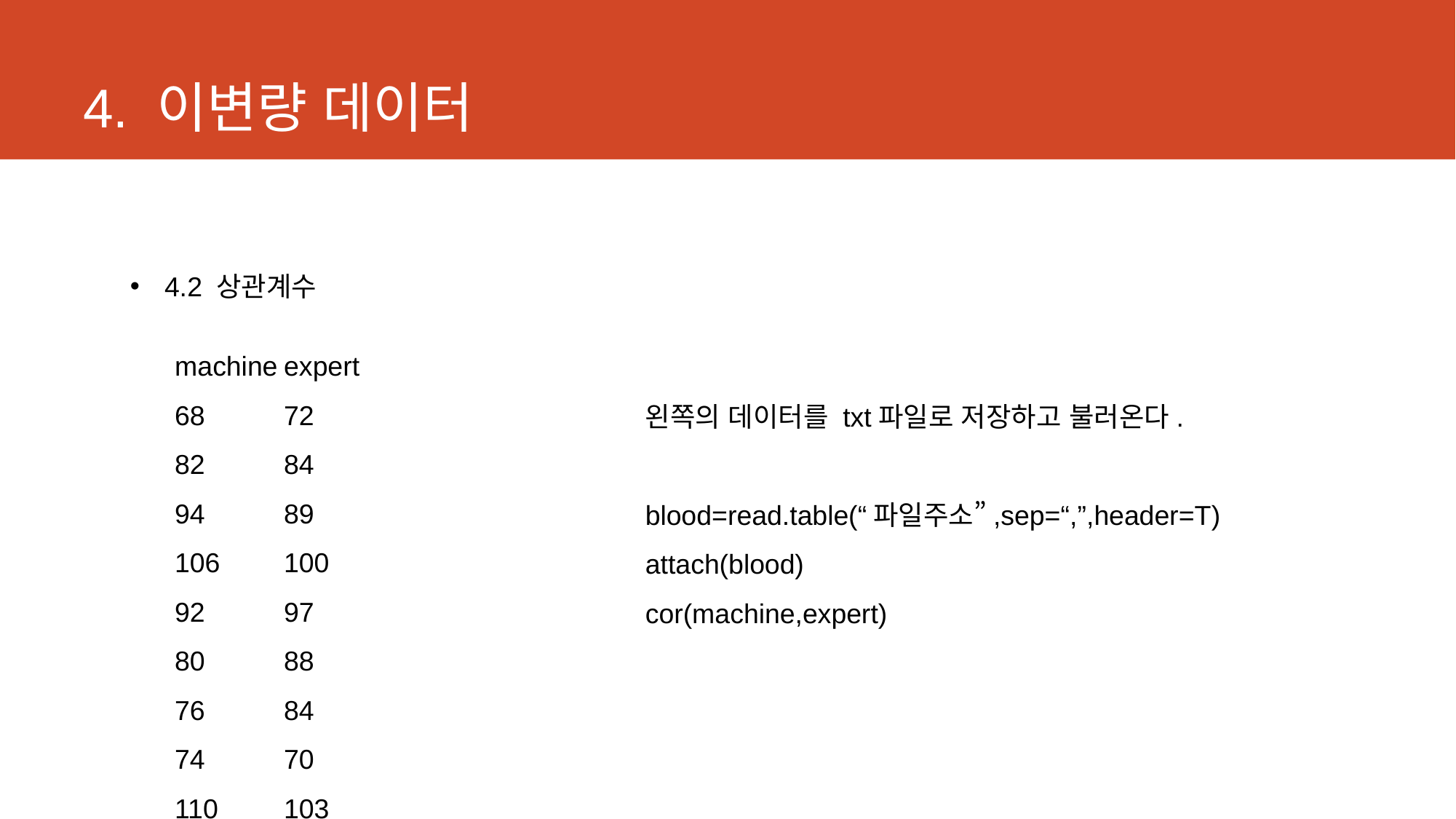

# 4. 이변량 데이터
4.2 상관계수
machine	expert
68	72
82	84
94	89
106	100
92	97
80	88
76	84
74	70
110	103

왼쪽의 데이터를 txt파일로 저장하고 불러온다.

blood=read.table(“파일주소”,sep=“,”,header=T)
attach(blood)
cor(machine,expert)